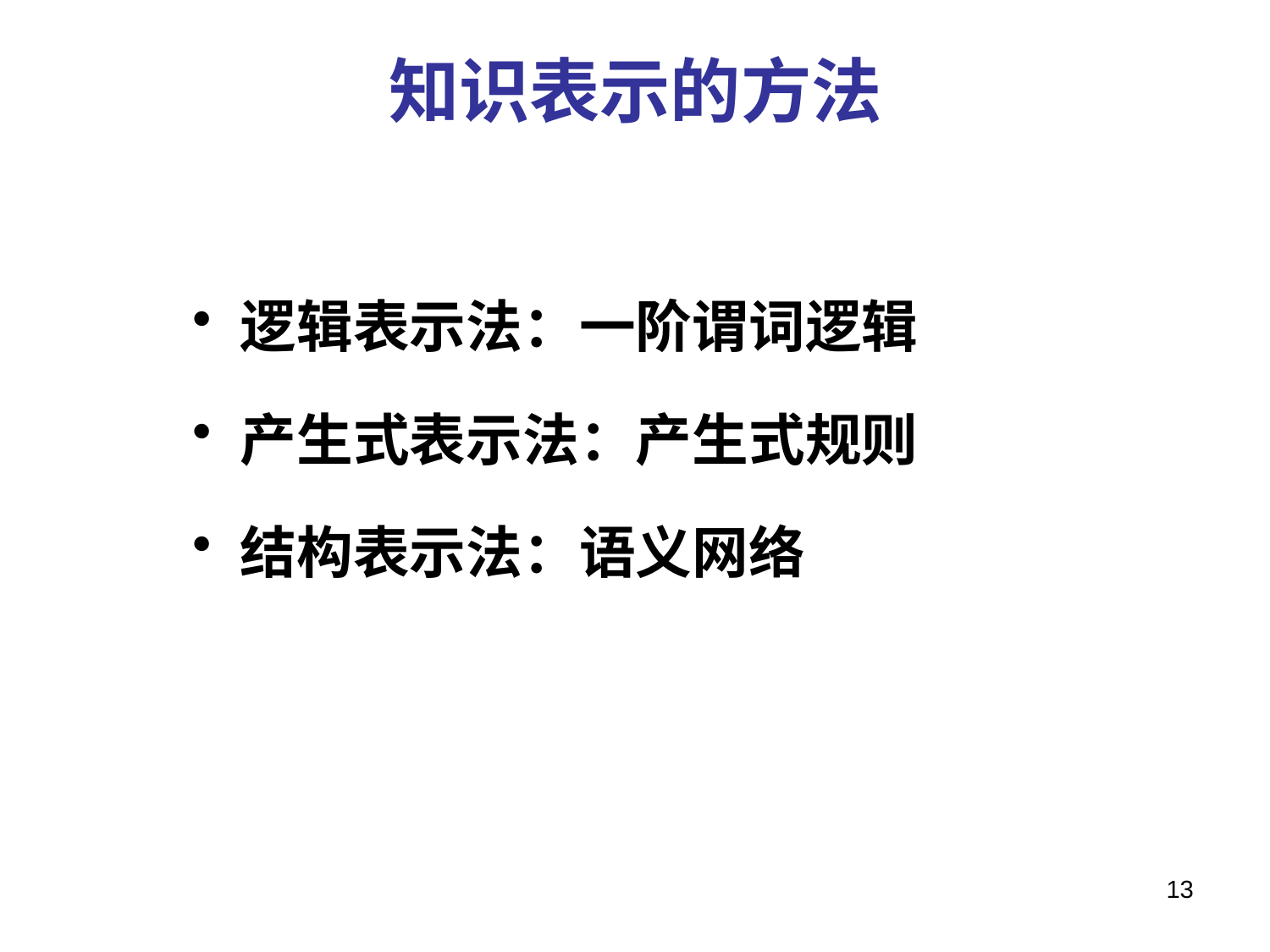

# 知识表示的方法
逻辑表示法：一阶谓词逻辑
产生式表示法：产生式规则
结构表示法：语义网络
13